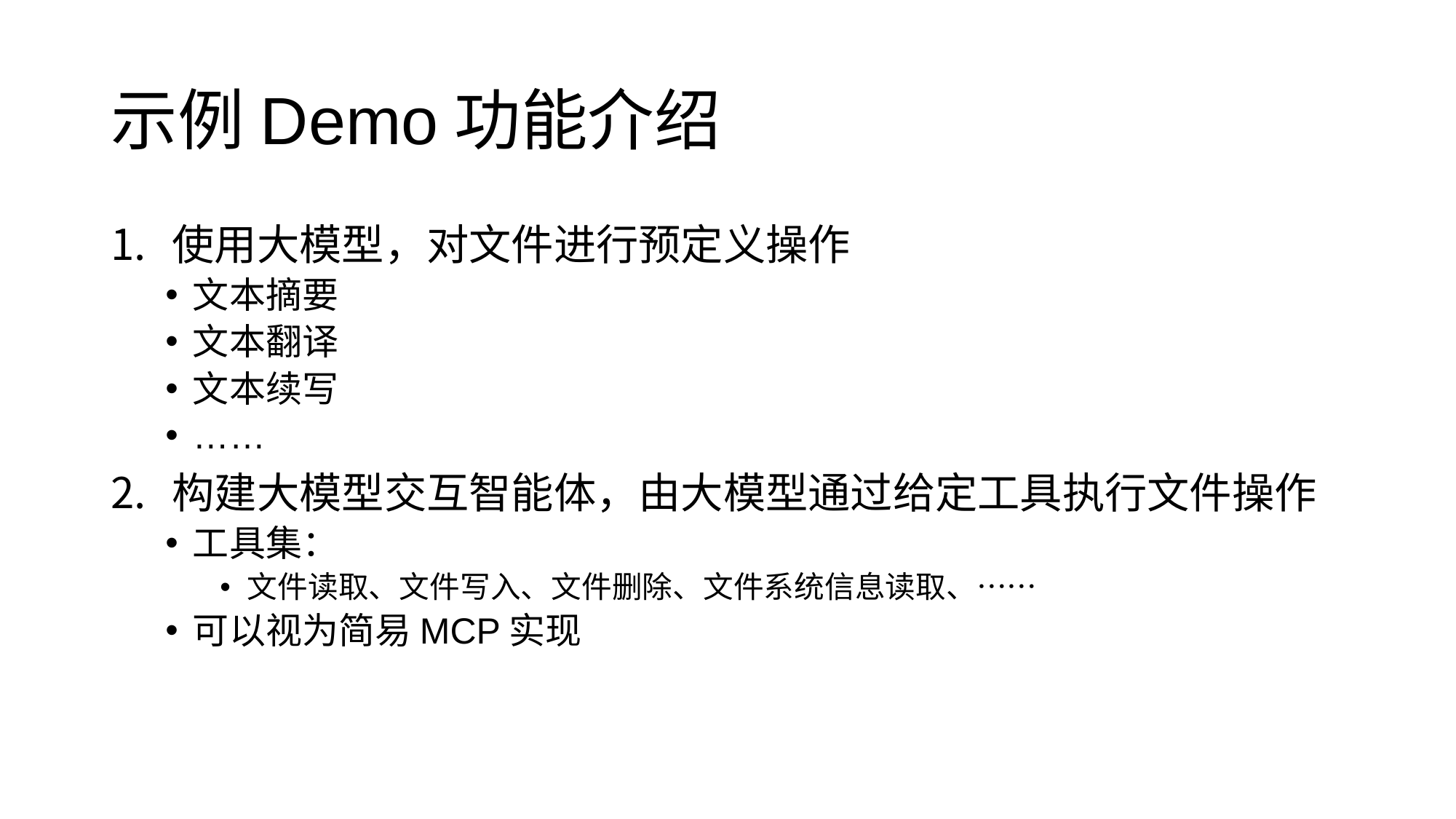

# 示例Demo功能介绍
使用大模型，对文件进行预定义操作
文本摘要
文本翻译
文本续写
……
构建大模型交互智能体，由大模型通过给定工具执行文件操作
工具集：
文件读取、文件写入、文件删除、文件系统信息读取、……
可以视为简易MCP实现